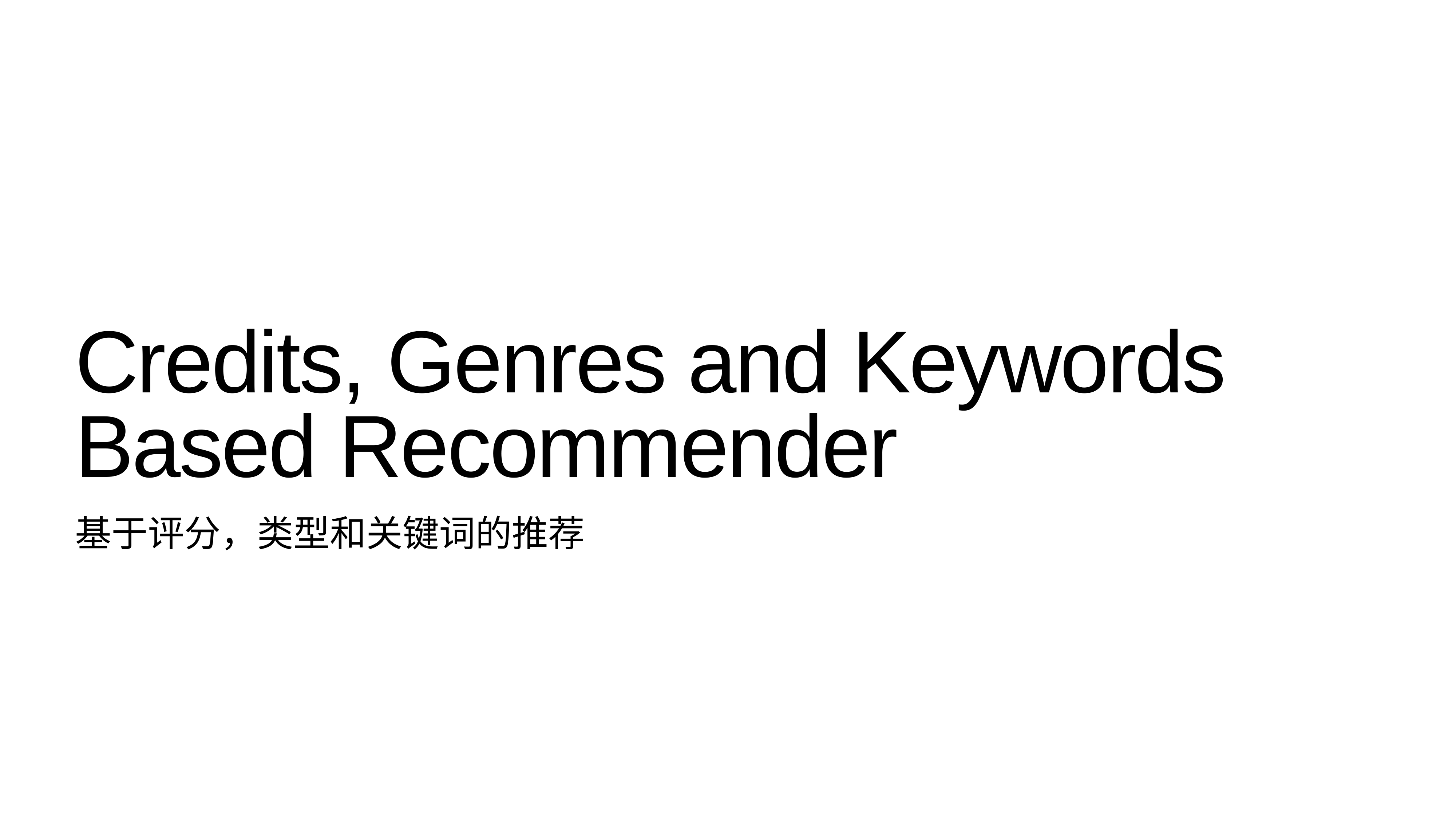

# Credits, Genres and Keywords Based Recommender
基于评分，类型和关键词的推荐